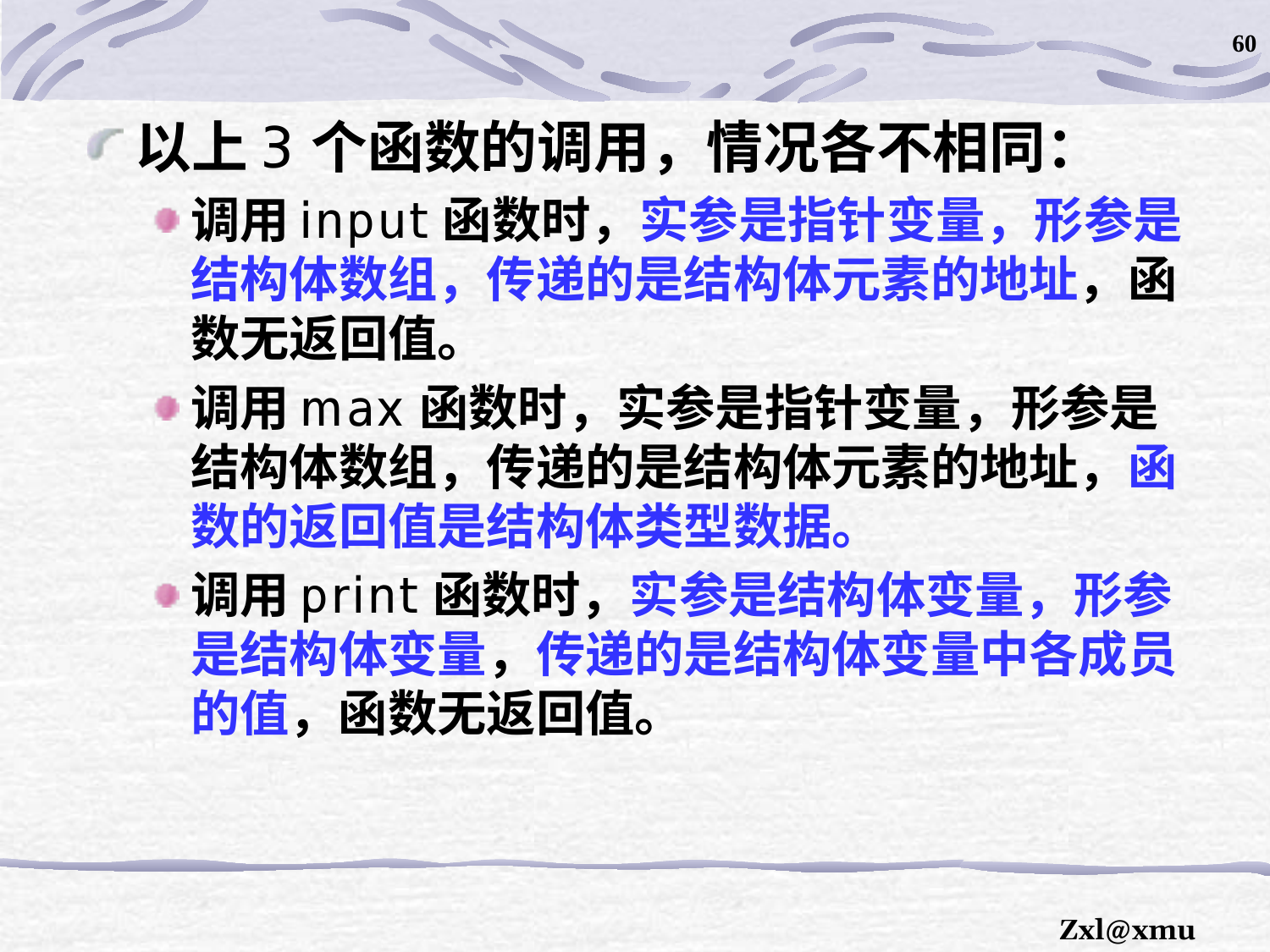

60
以上3个函数的调用，情况各不相同：
调用input函数时，实参是指针变量，形参是结构体数组，传递的是结构体元素的地址，函数无返回值。
调用max函数时，实参是指针变量，形参是结构体数组，传递的是结构体元素的地址，函数的返回值是结构体类型数据。
调用print函数时，实参是结构体变量，形参是结构体变量，传递的是结构体变量中各成员的值，函数无返回值。